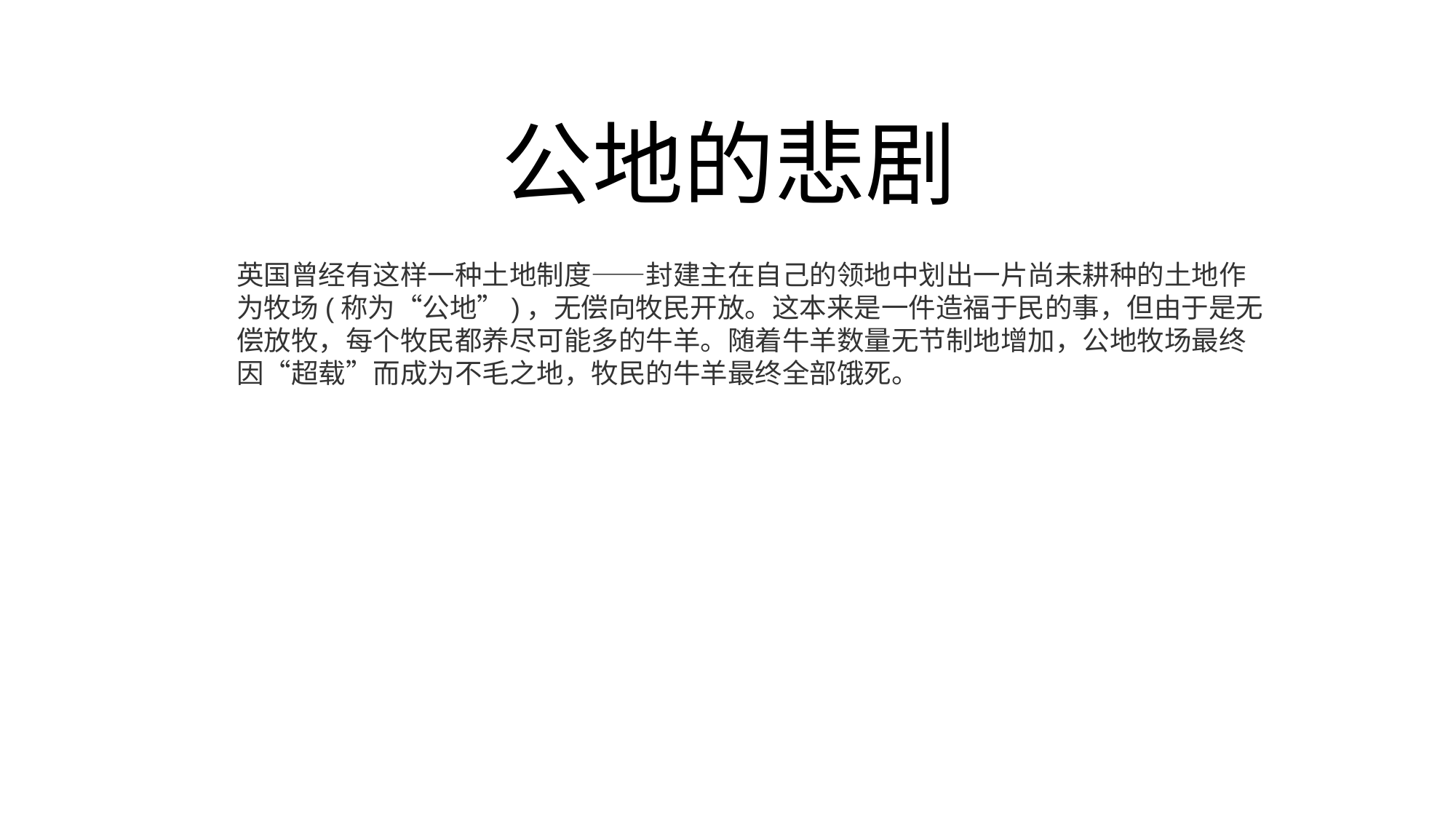

# 公地的悲剧
英国曾经有这样一种土地制度——封建主在自己的领地中划出一片尚未耕种的土地作为牧场(称为“公地”)，无偿向牧民开放。这本来是一件造福于民的事，但由于是无偿放牧，每个牧民都养尽可能多的牛羊。随着牛羊数量无节制地增加，公地牧场最终因“超载”而成为不毛之地，牧民的牛羊最终全部饿死。